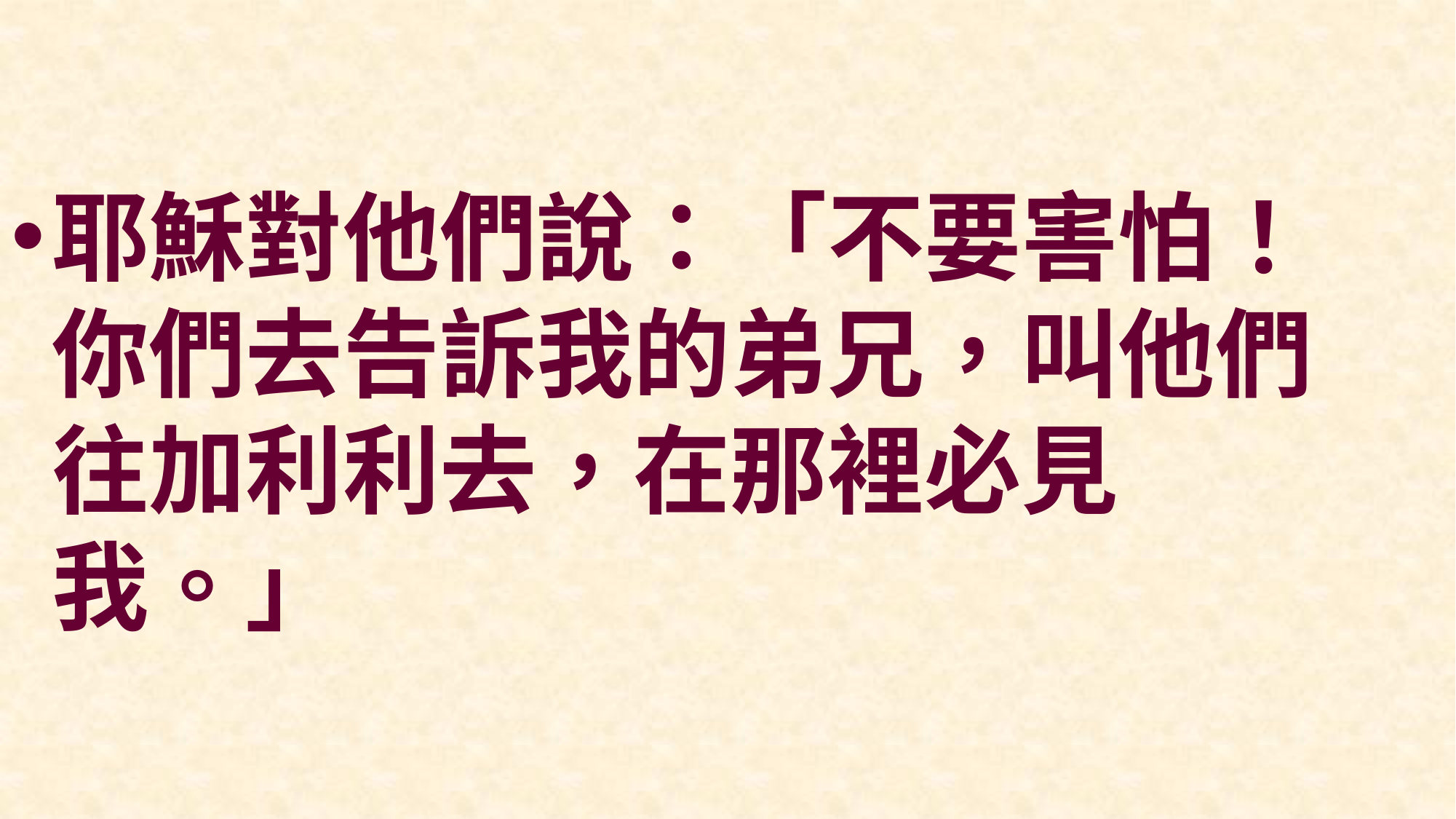

耶穌對他們說：「不要害怕！你們去告訴我的弟兄，叫他們往加利利去，在那裡必見我。」